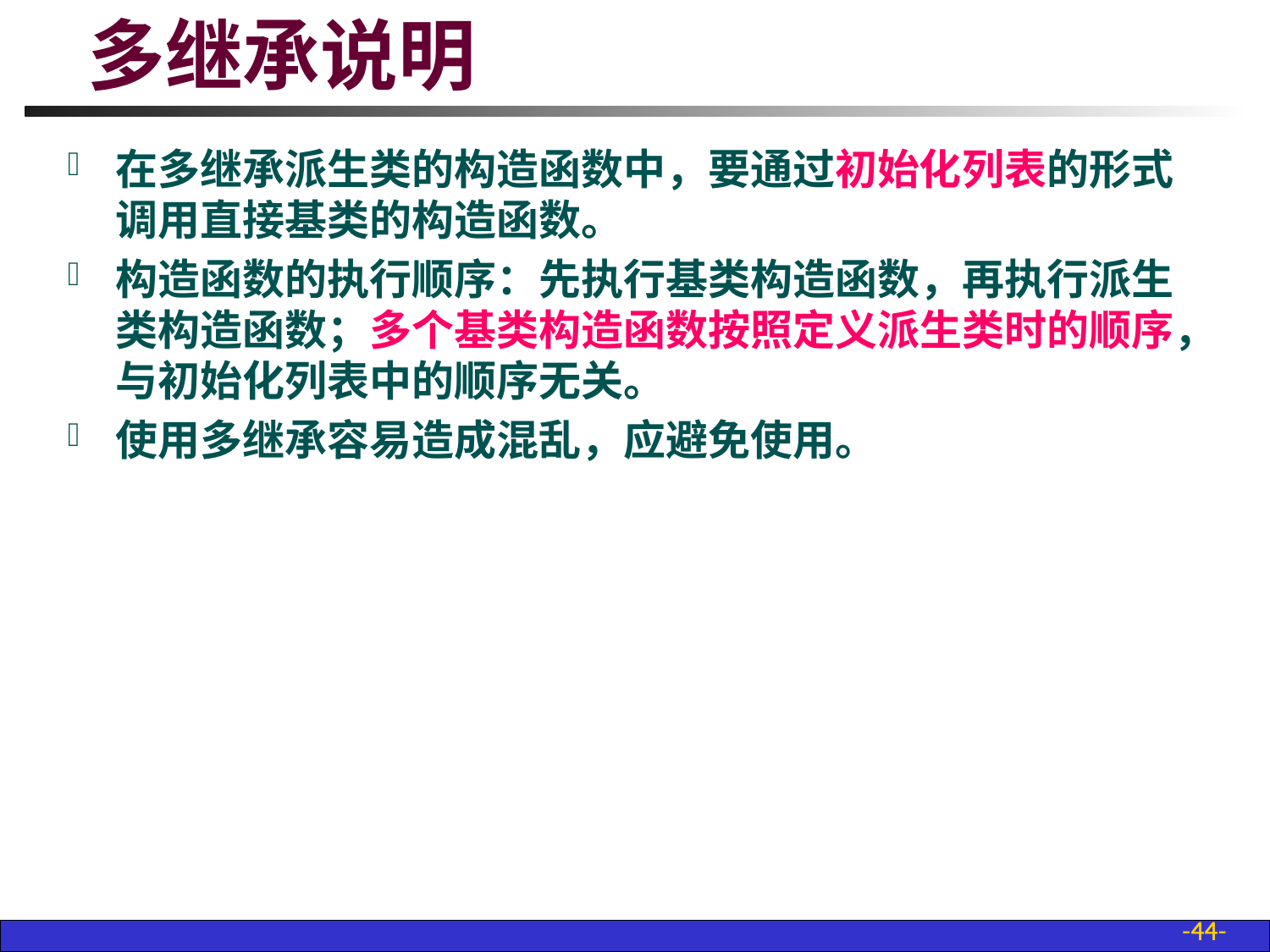

# 多继承说明
在多继承派生类的构造函数中，要通过初始化列表的形式调用直接基类的构造函数。
构造函数的执行顺序：先执行基类构造函数，再执行派生类构造函数；多个基类构造函数按照定义派生类时的顺序，与初始化列表中的顺序无关。
使用多继承容易造成混乱，应避免使用。
-44-